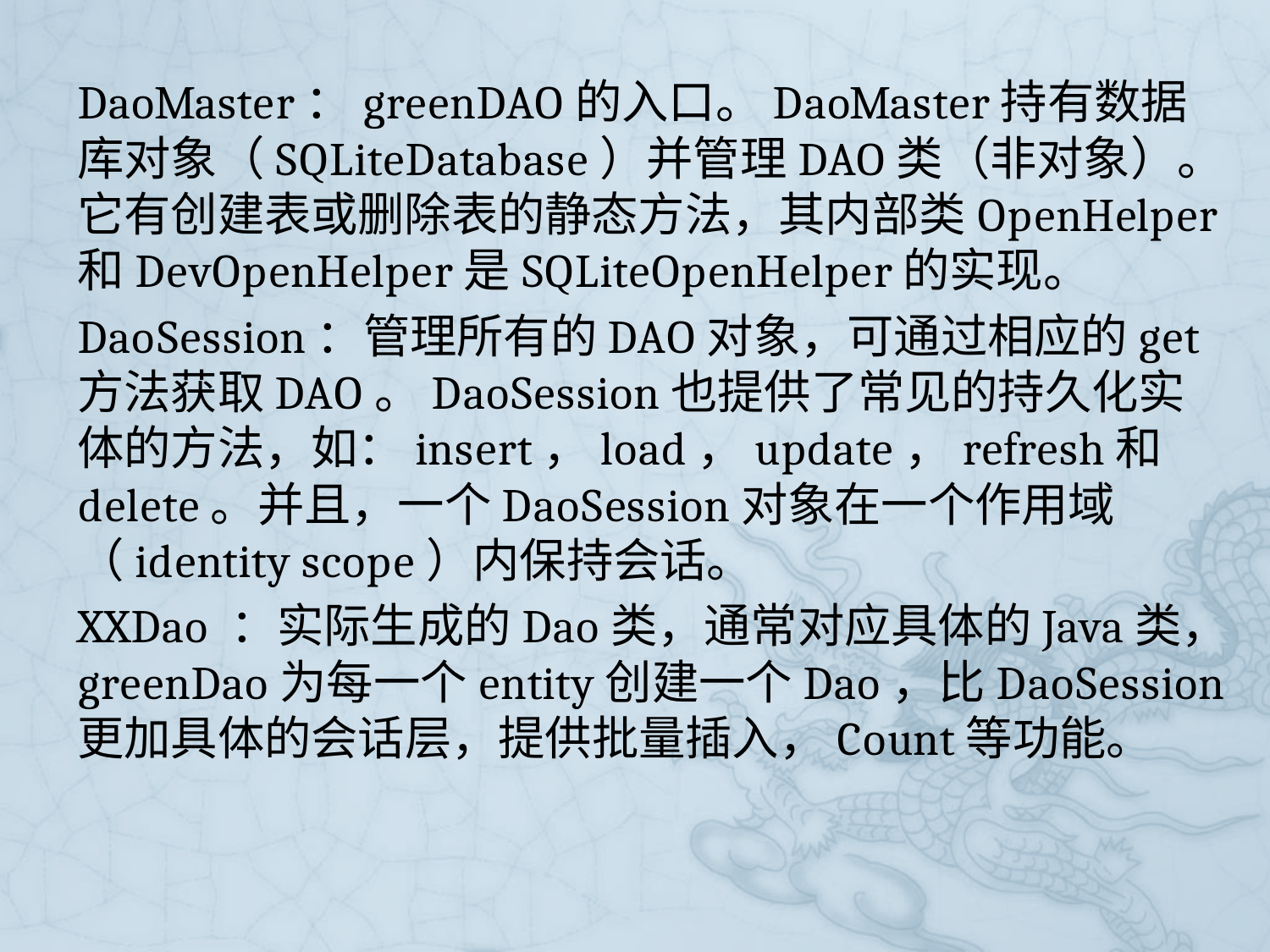

DaoMaster：greenDAO的入口。DaoMaster持有数据库对象（SQLiteDatabase）并管理DAO类（非对象）。它有创建表或删除表的静态方法，其内部类OpenHelper和DevOpenHelper是SQLiteOpenHelper的实现。
DaoSession：管理所有的DAO对象，可通过相应的get方法获取DAO。DaoSession也提供了常见的持久化实体的方法，如：insert，load，update，refresh和delete。并且，一个DaoSession对象在一个作用域（identity scope）内保持会话。
XXDao ：实际生成的Dao类，通常对应具体的Java类，greenDao为每一个entity创建一个Dao，比DaoSession更加具体的会话层，提供批量插入，Count等功能。